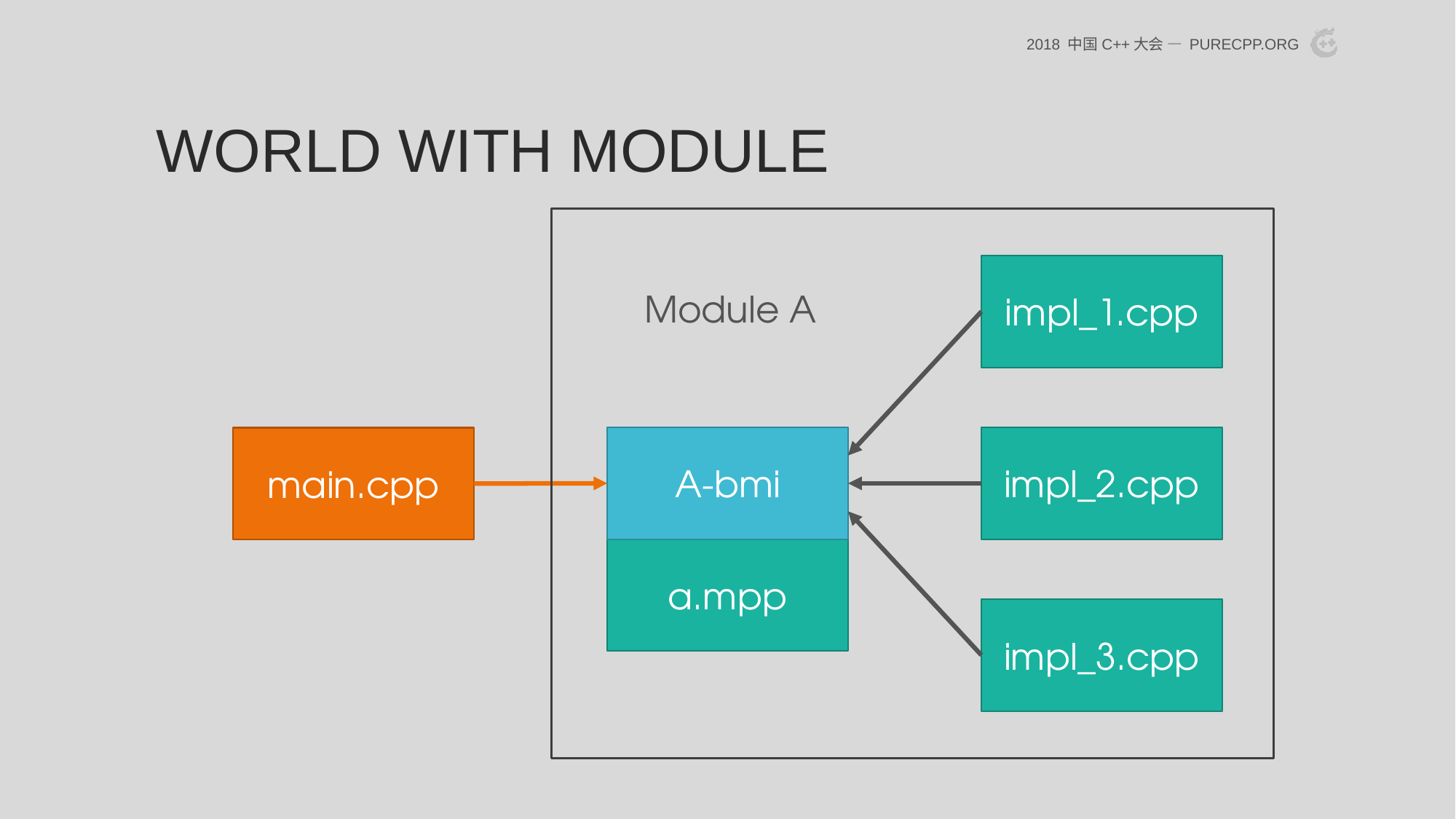

# World with Module
2018 中国C++大会 — purecpp.org

impl_1.cpp
Module A
A-bmi
impl_2.cpp
main.cpp
a.mpp
impl_3.cpp